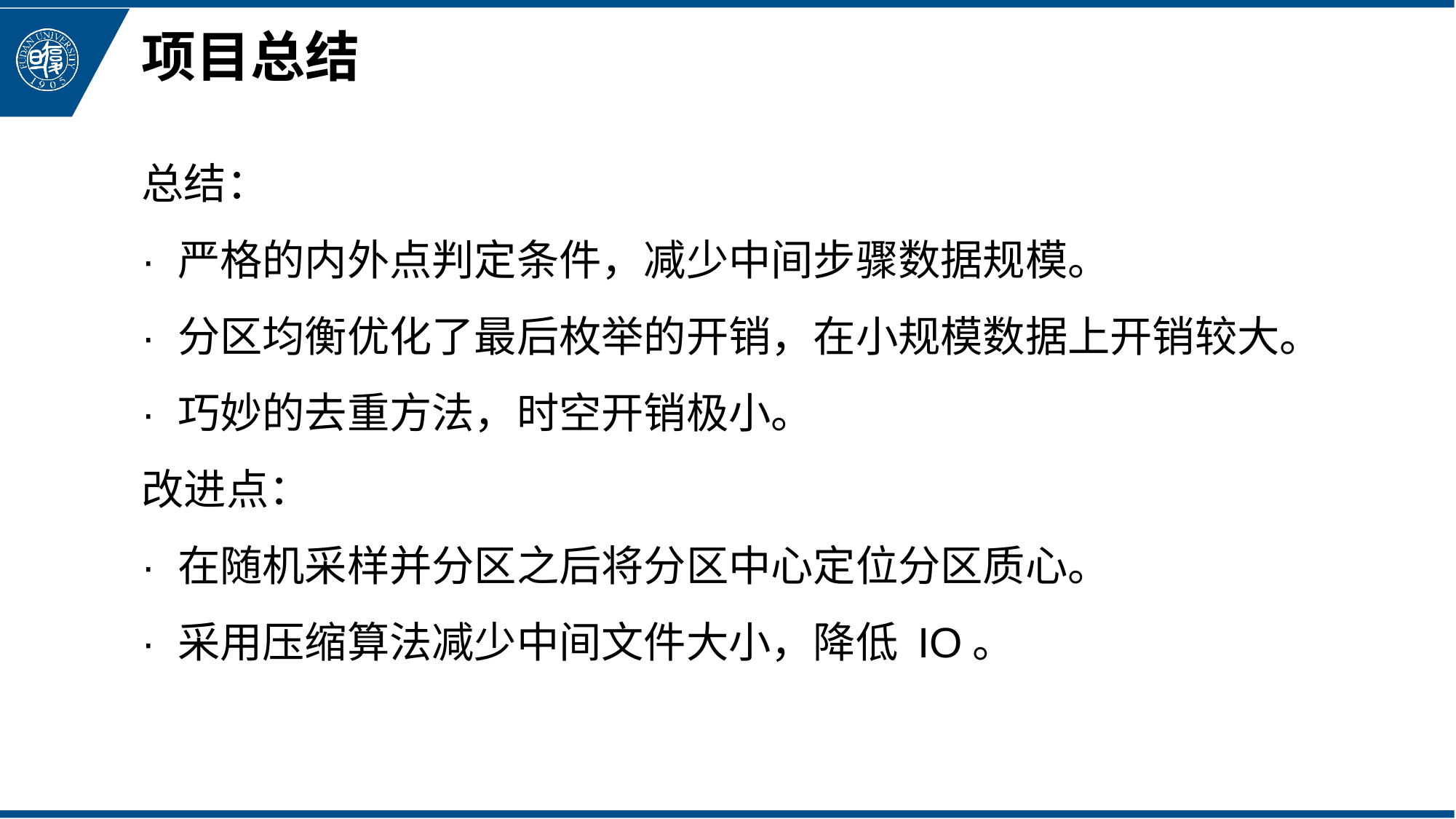

项目总结

总结：
· 严格的内外点判定条件，减少中间步骤数据规模。
· 分区均衡优化了最后枚举的开销，在小规模数据上开销较大。
· 巧妙的去重方法，时空开销极小。
改进点：
· 在随机采样并分区之后将分区中心定位分区质心。
· 采用压缩算法减少中间文件大小，降低 IO。